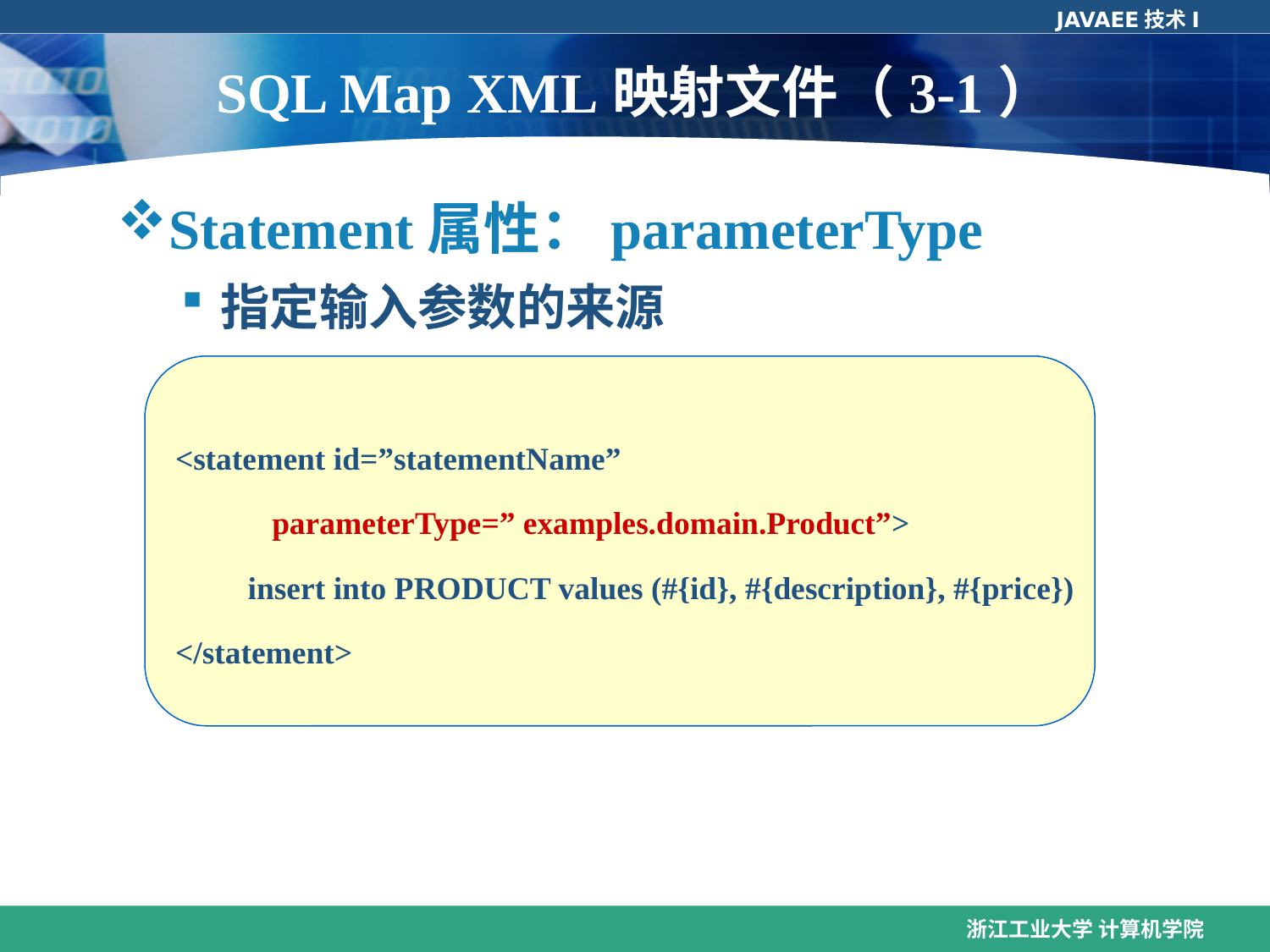

# SQL Map XML映射文件（3-1）
Statement属性：parameterType
指定输入参数的来源
<statement id=”statementName”
            parameterType=” examples.domain.Product”>
         insert into PRODUCT values (#{id}, #{description}, #{price})
</statement>